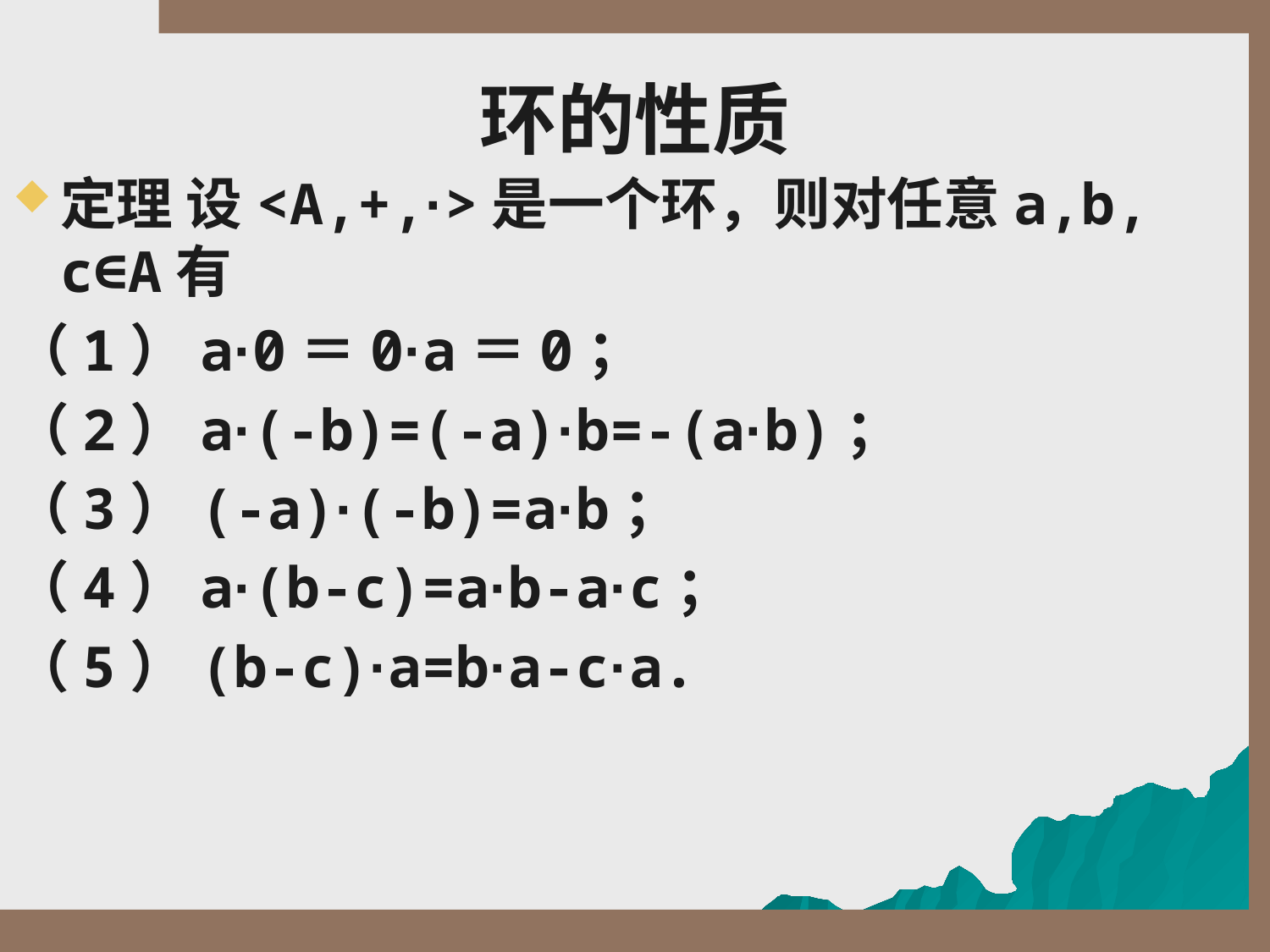

# 环的性质
定理 设<A,+,·>是一个环，则对任意a,b, c∈A有
（1）a·0＝0·a＝0；
（2）a·(-b)=(-a)·b=-(a·b)；
（3）(-a)·(-b)=a·b；
（4）a·(b-c)=a·b-a·c；
（5）(b-c)·a=b·a-c·a.
83